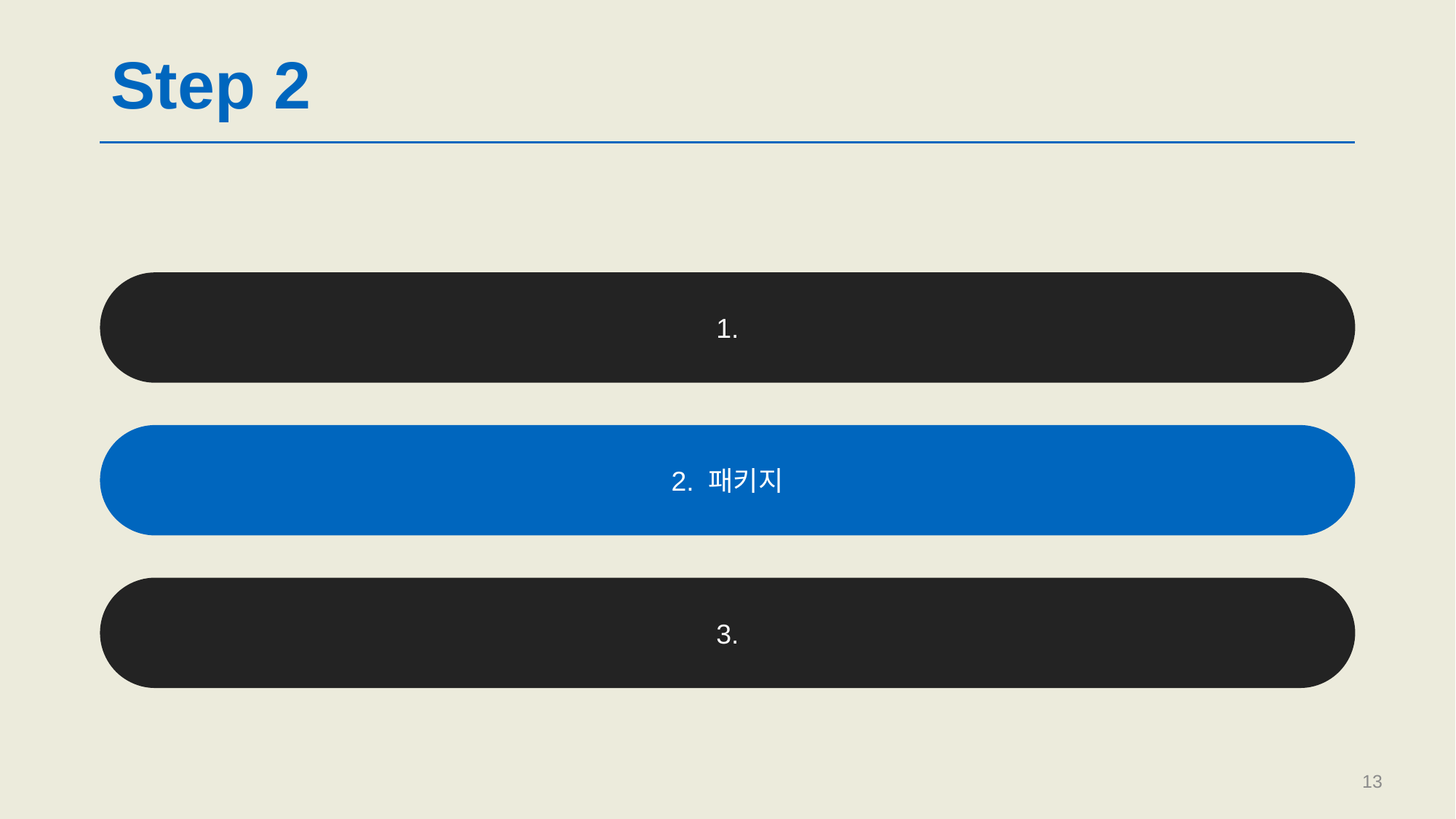

# Step 2
1.
2. 패키지
3.
13